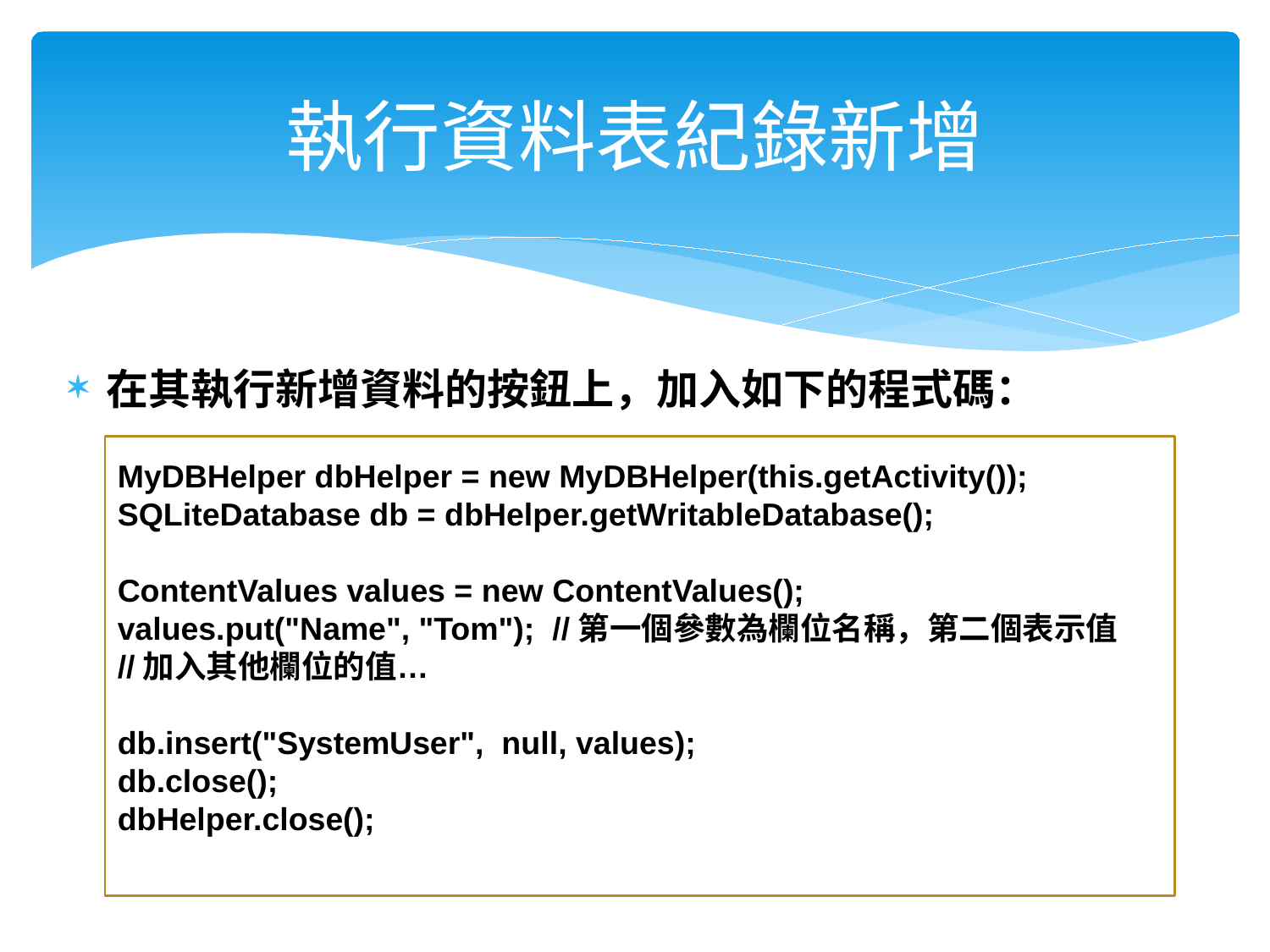

# 執行資料表紀錄新增
在其執行新增資料的按鈕上，加入如下的程式碼：
MyDBHelper dbHelper = new MyDBHelper(this.getActivity());
SQLiteDatabase db = dbHelper.getWritableDatabase();
ContentValues values = new ContentValues();
values.put("Name", "Tom");  //第一個參數為欄位名稱，第二個表示值
//加入其他欄位的值…

db.insert("SystemUser",  null, values);
db.close();
dbHelper.close();